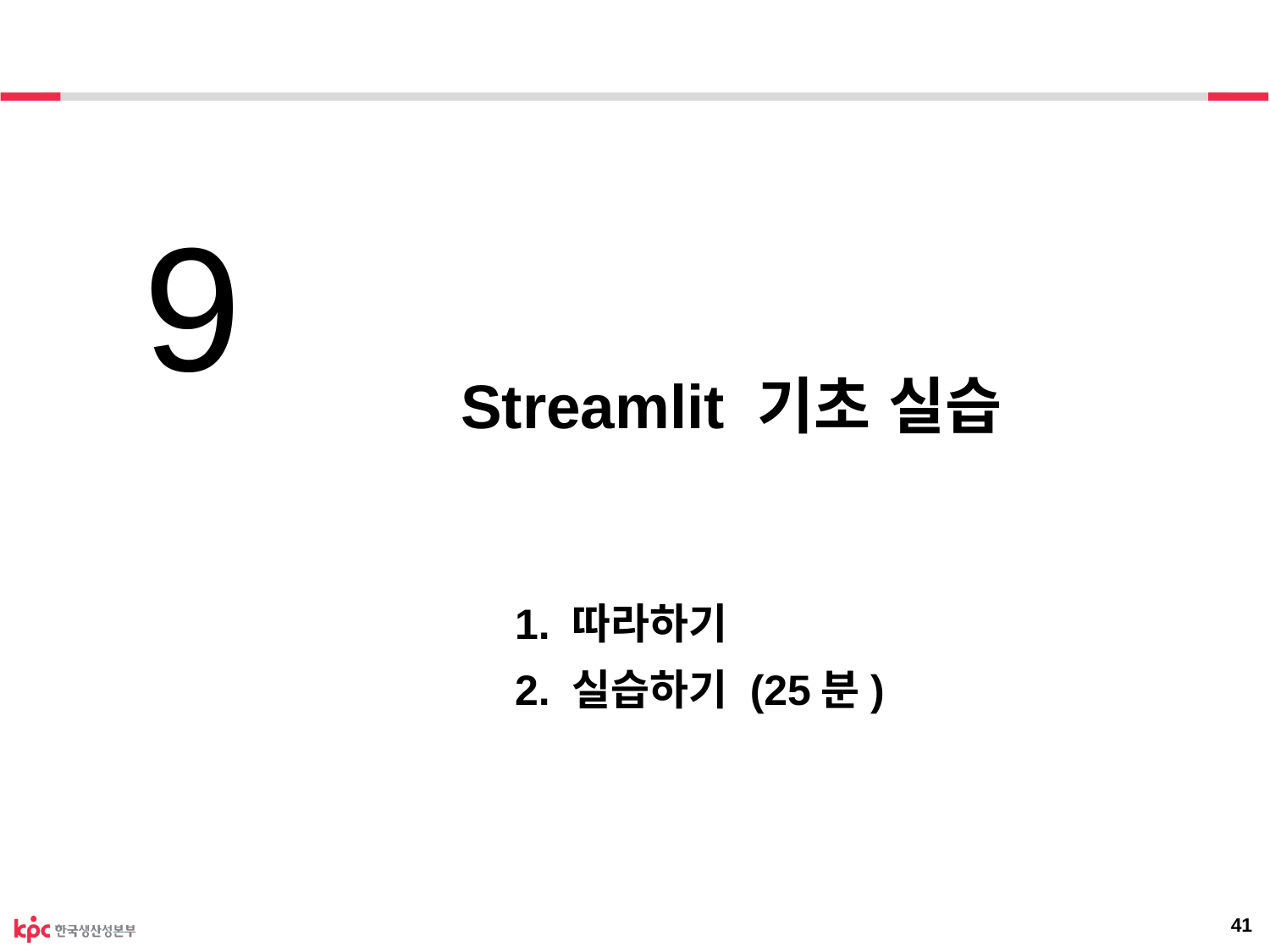

9
Streamlit 기초 실습
    1. 따라하기
    2. 실습하기 (25분)